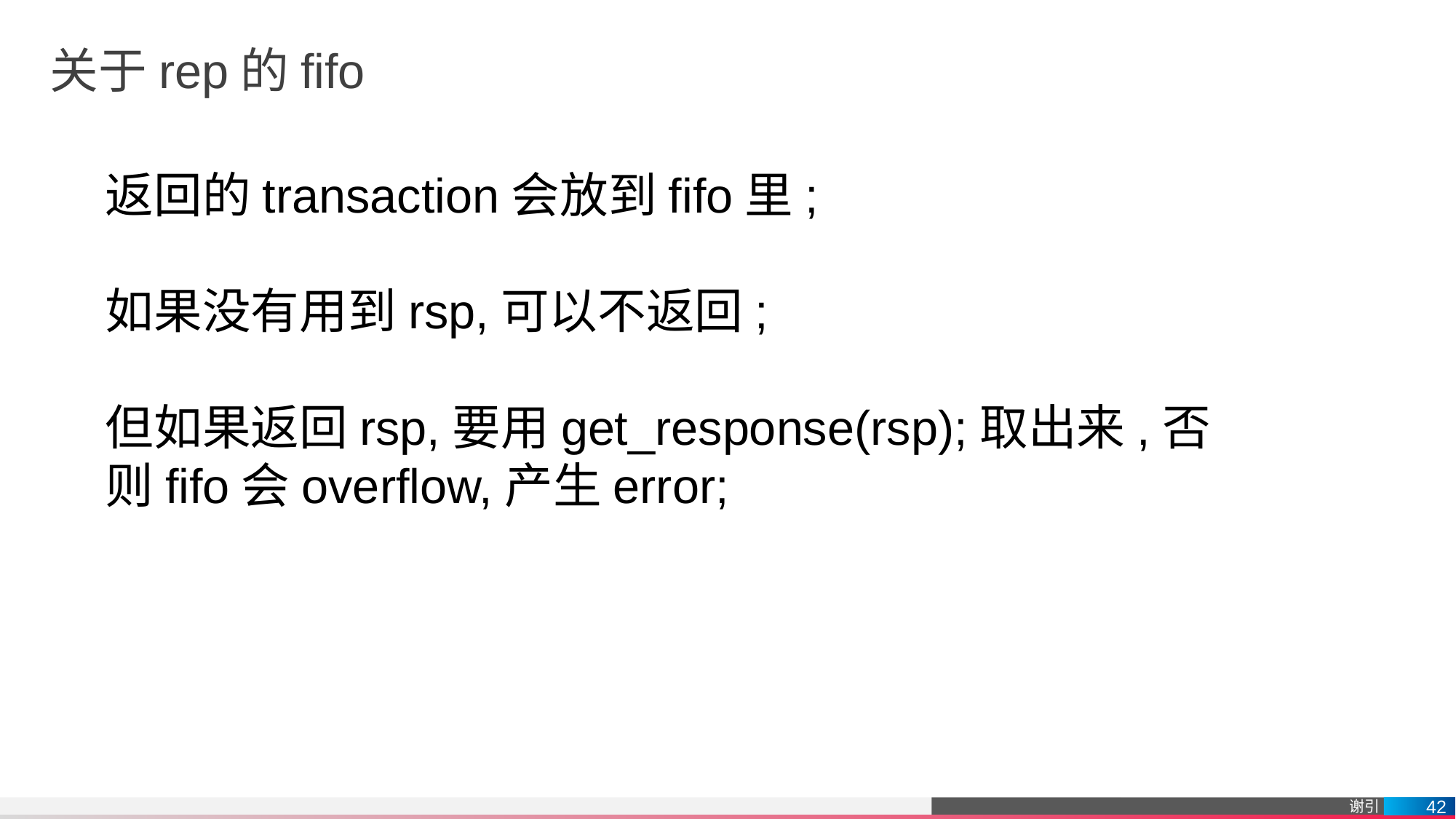

# 关于rep的fifo

返回的transaction会放到fifo里;

如果没有用到rsp,可以不返回;

但如果返回rsp,要用get_response(rsp);取出来,否则fifo会overflow,产生error;
42